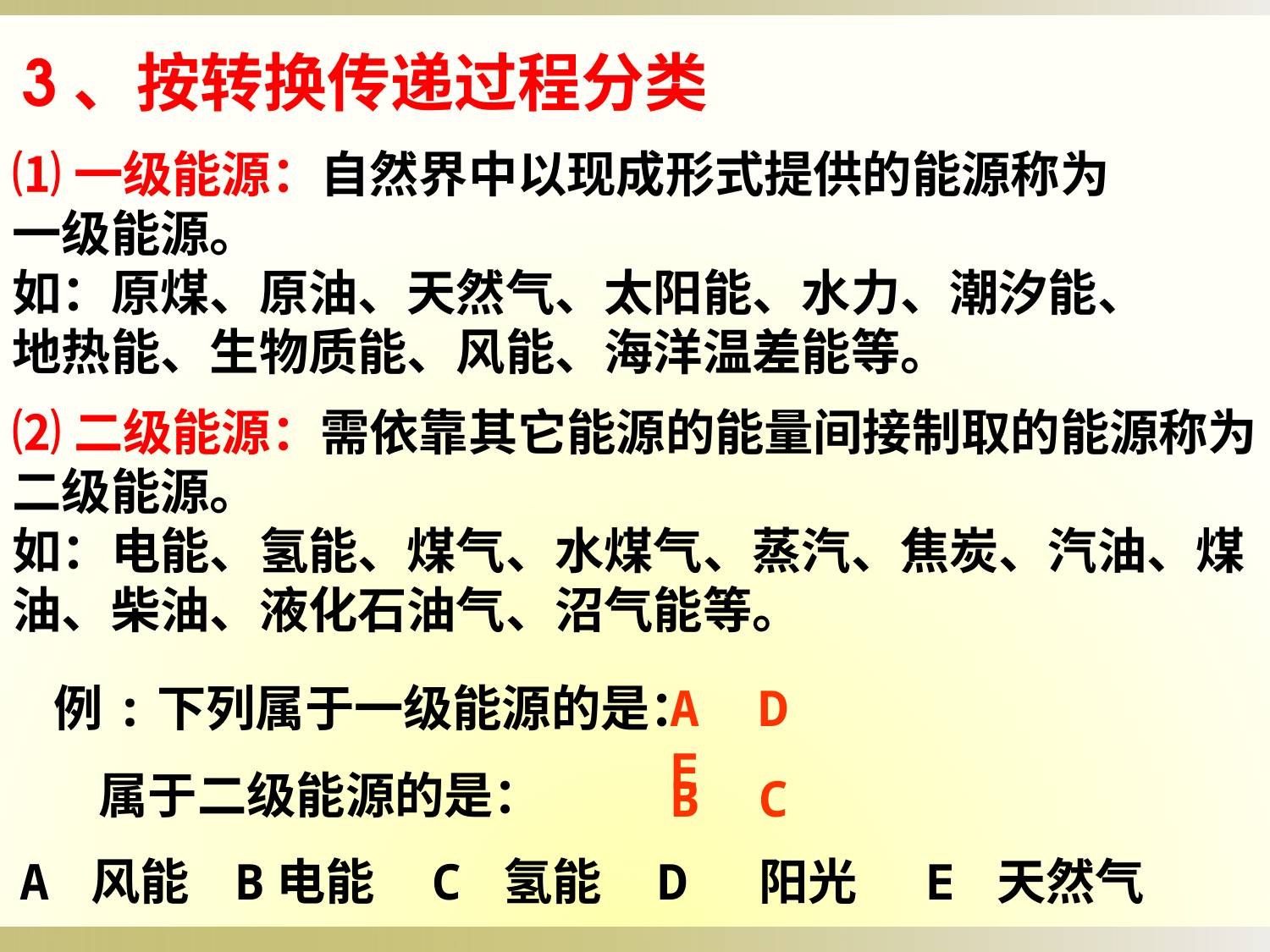

3、按转换传递过程分类
⑴一级能源：自然界中以现成形式提供的能源称为一级能源。
如：原煤、原油、天然气、太阳能、水力、潮汐能、地热能、生物质能、风能、海洋温差能等。
⑵二级能源：需依靠其它能源的能量间接制取的能源称为二级能源。
如：电能、氢能、煤气、水煤气、蒸汽、焦炭、汽油、煤油、柴油、液化石油气、沼气能等。
  例:下列属于一级能源的是：
      属于二级能源的是：
A 风能   B电能    C 氢能    D  阳光     E 天然气
A  D  E
B  C